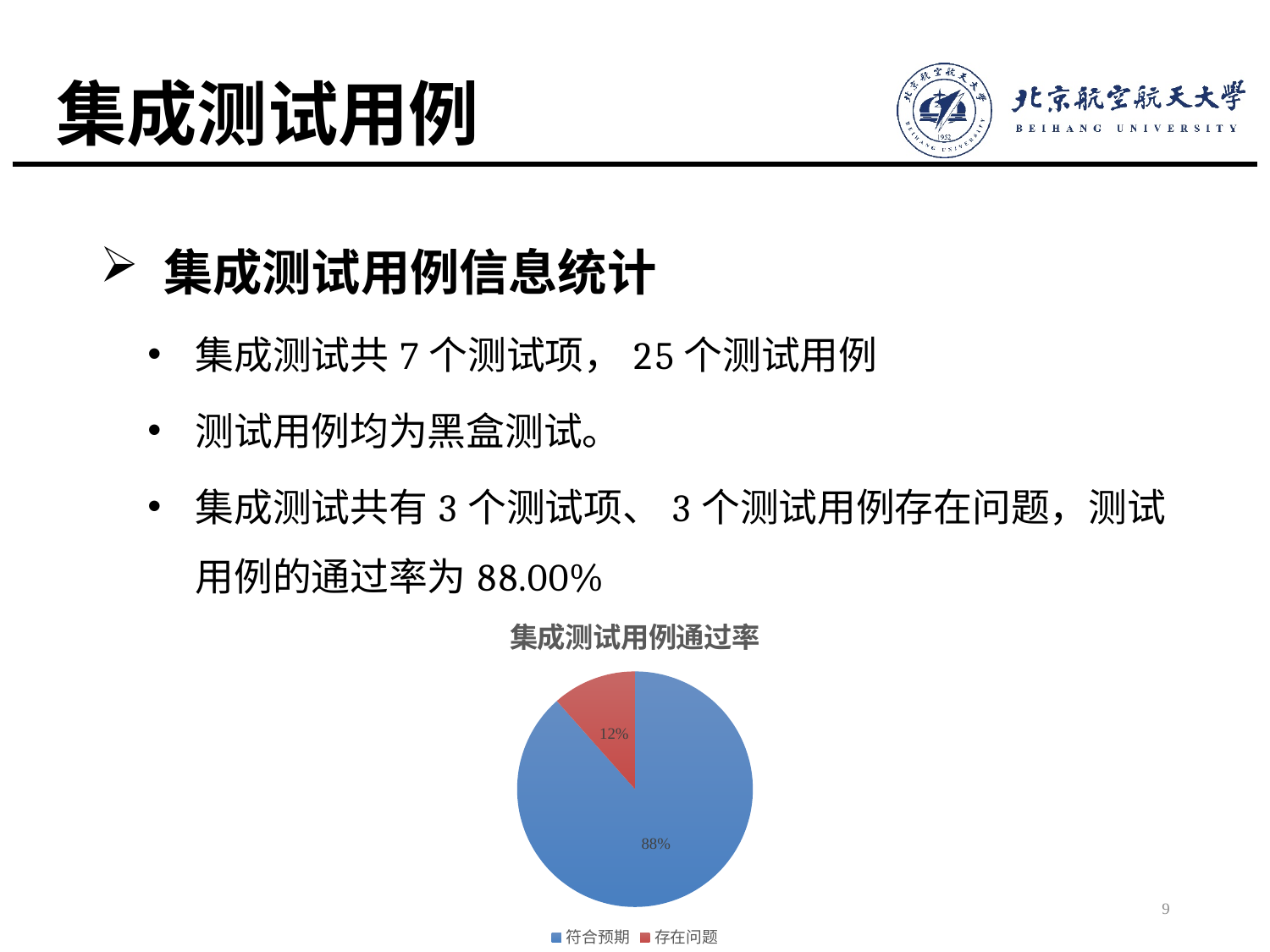

# 集成测试用例
集成测试用例信息统计
集成测试共7个测试项，25个测试用例
测试用例均为黑盒测试。
集成测试共有3个测试项、3个测试用例存在问题，测试用例的通过率为88.00%

### Chart: 集成测试用例通过率

| Category |  |
|---|---|
| 符合预期 | 23.0 |
| 存在问题 | 3.0 |
9